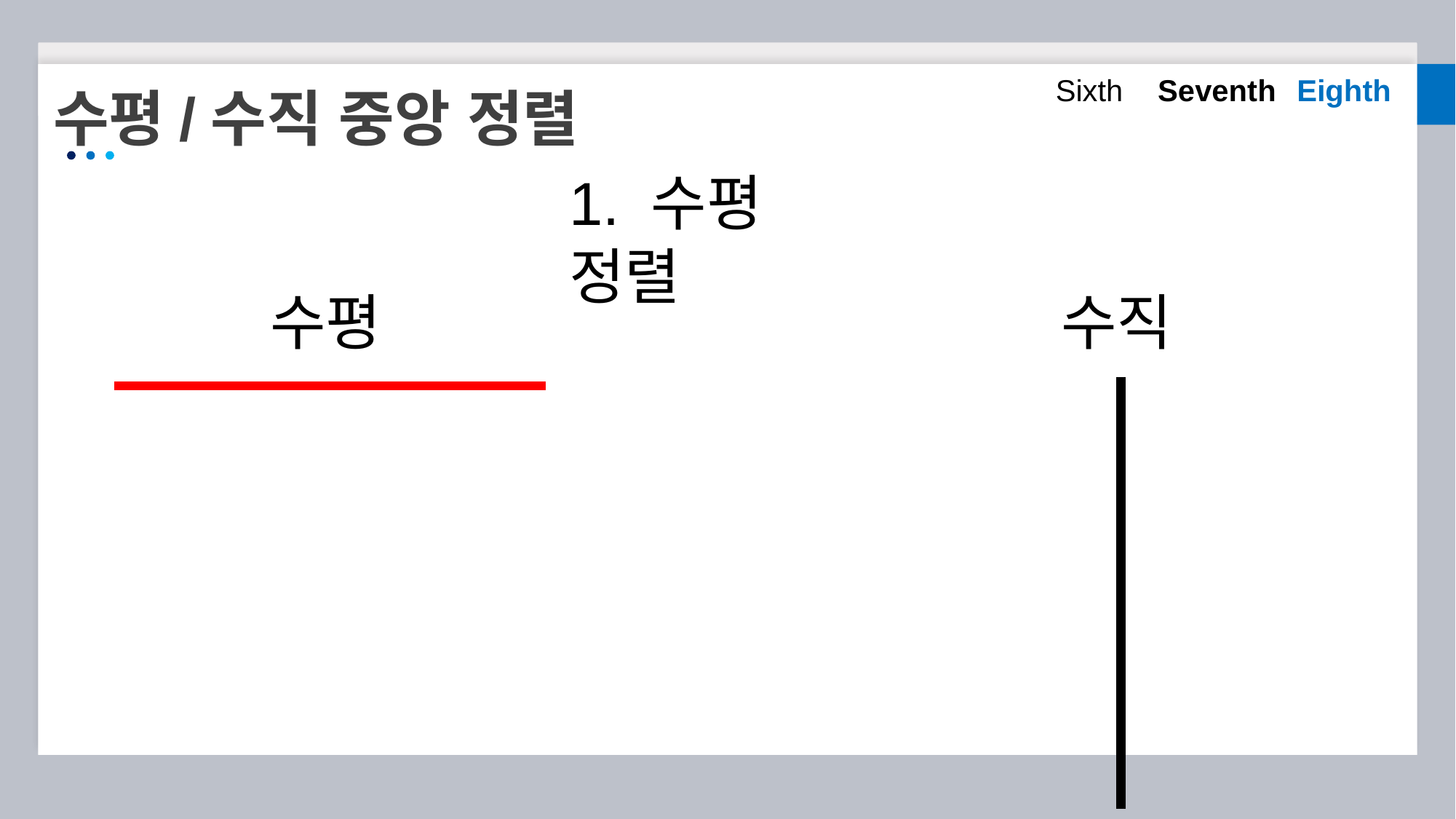

Sixth
Seventh
Eighth
수평/수직 중앙 정렬

1. 수평 정렬
수평
수직